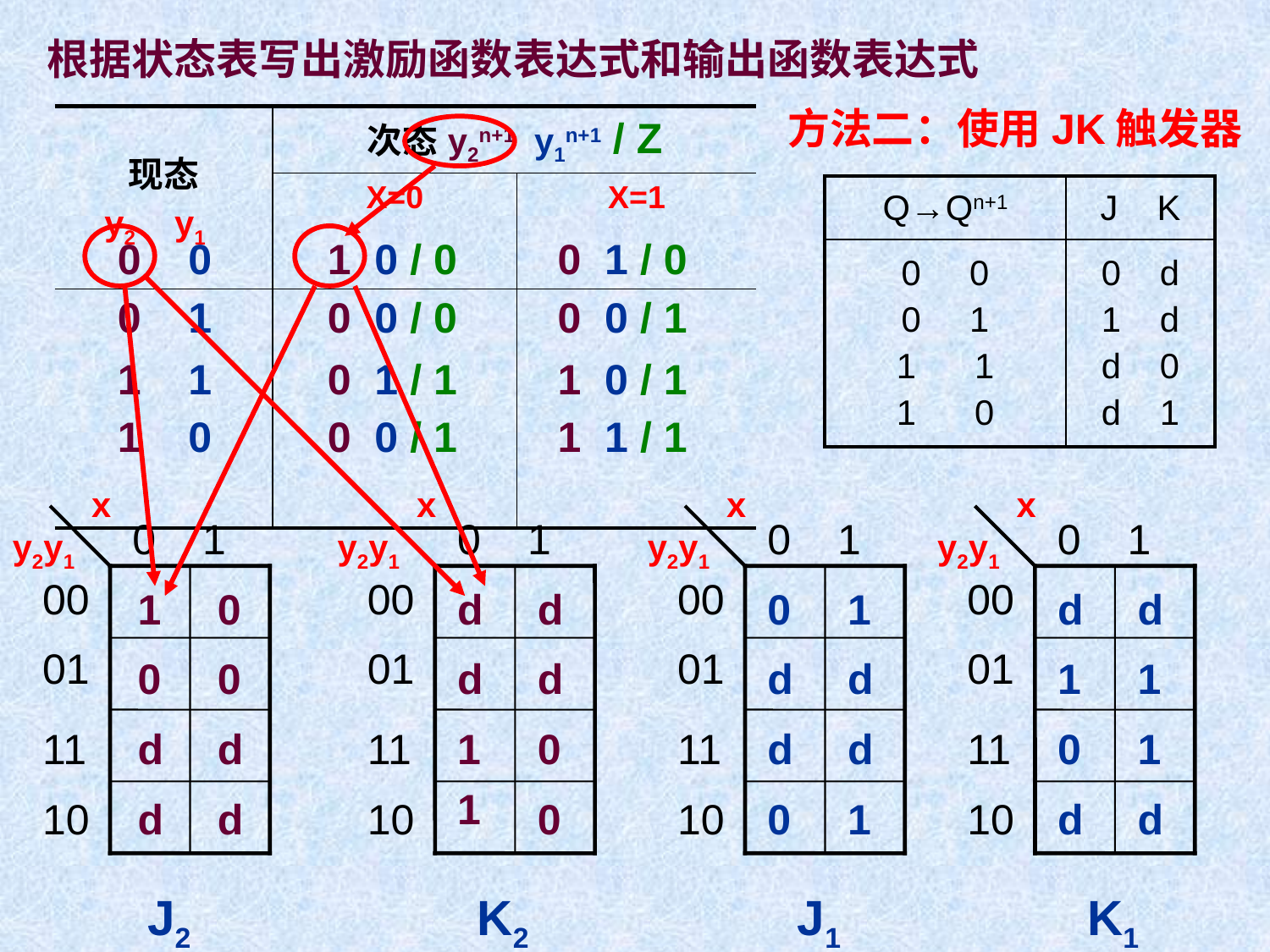

根据状态表写出激励函数表达式和输出函数表达式
方法二：使用JK触发器
| 现态 y2 y1 | 次态y2n+1 y1n+1 / Z |  |
| --- | --- | --- |
|  | X=0 | X=1 |
|  |  |  |

| Q→Qn+1 | J K |
| --- | --- |
| 0 0 0 1 1 1 1 0 | 0 d 1 d d 0 d 1 |
0    0
1  0 / 0
0  1 / 0
0    1
0  0 / 0
0  0 / 1
1    1
0  1 / 1
1  0 / 1
1    0
0  0 / 1
1  1 / 1
　　x
y2y1

0
1
00
01
11
10
　　x
y2y1

0
1
00
01
11
10
　　x
y2y1

0
1
00
01
11
10
　　x
y2y1

0
1
00
01
11
10
1
0
d
d
0
1
d
d
0
0
d
d
d
d
1
1
d
d
1
0
d
d
0
1
1
d
d
0
0
1
d
d
J2
K2
J1
K1